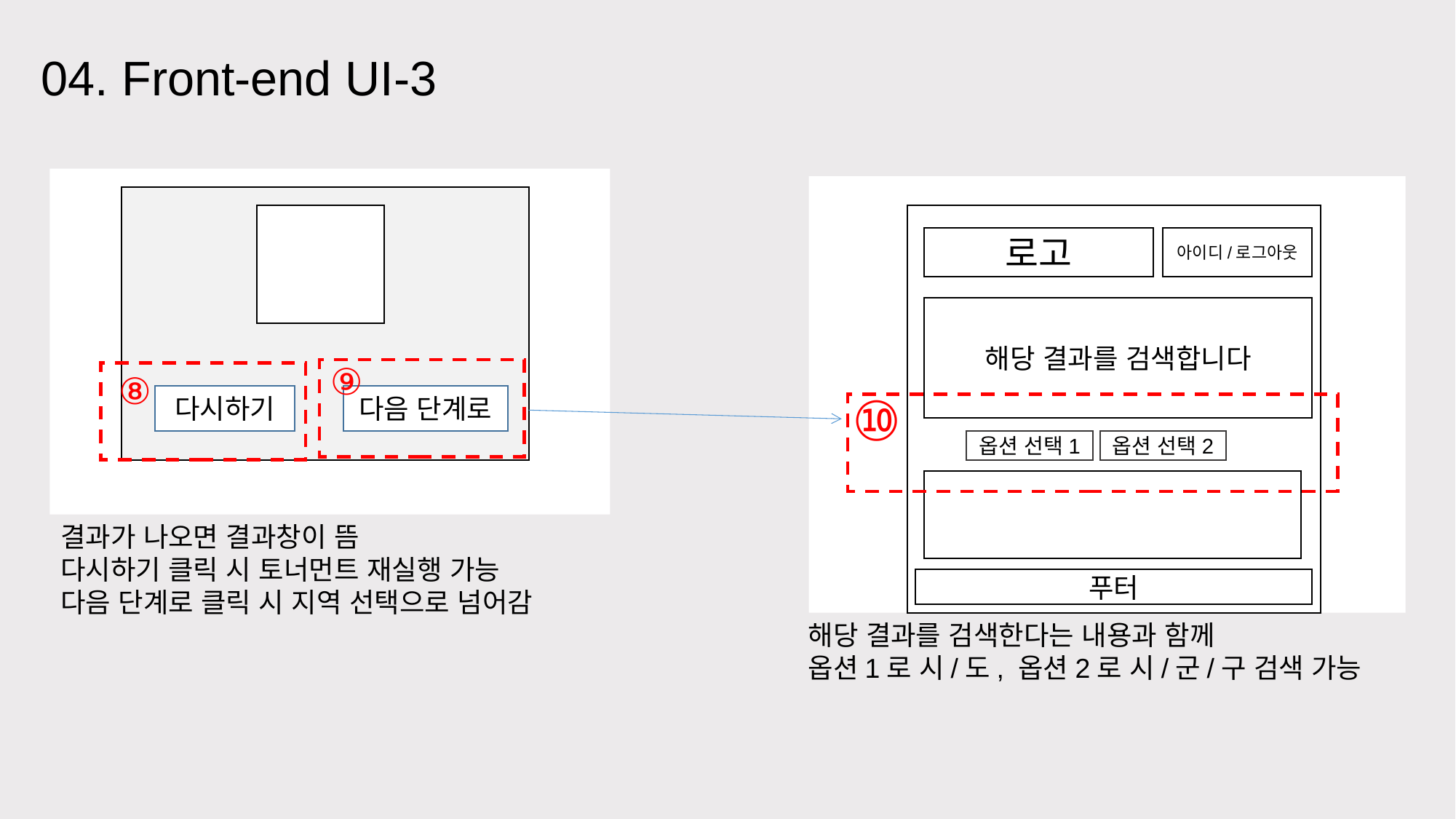

04. Front-end UI-3

⑨

⑧
다시하기
다음 단계로

로고
아이디/로그아웃
해당 결과를 검색합니다
⑩

옵션 선택1
옵션 선택2

푸터
결과가 나오면 결과창이 뜸
다시하기 클릭 시 토너먼트 재실행 가능
다음 단계로 클릭 시 지역 선택으로 넘어감
해당 결과를 검색한다는 내용과 함께
옵션1로 시/도, 옵션2로 시/군/구 검색 가능